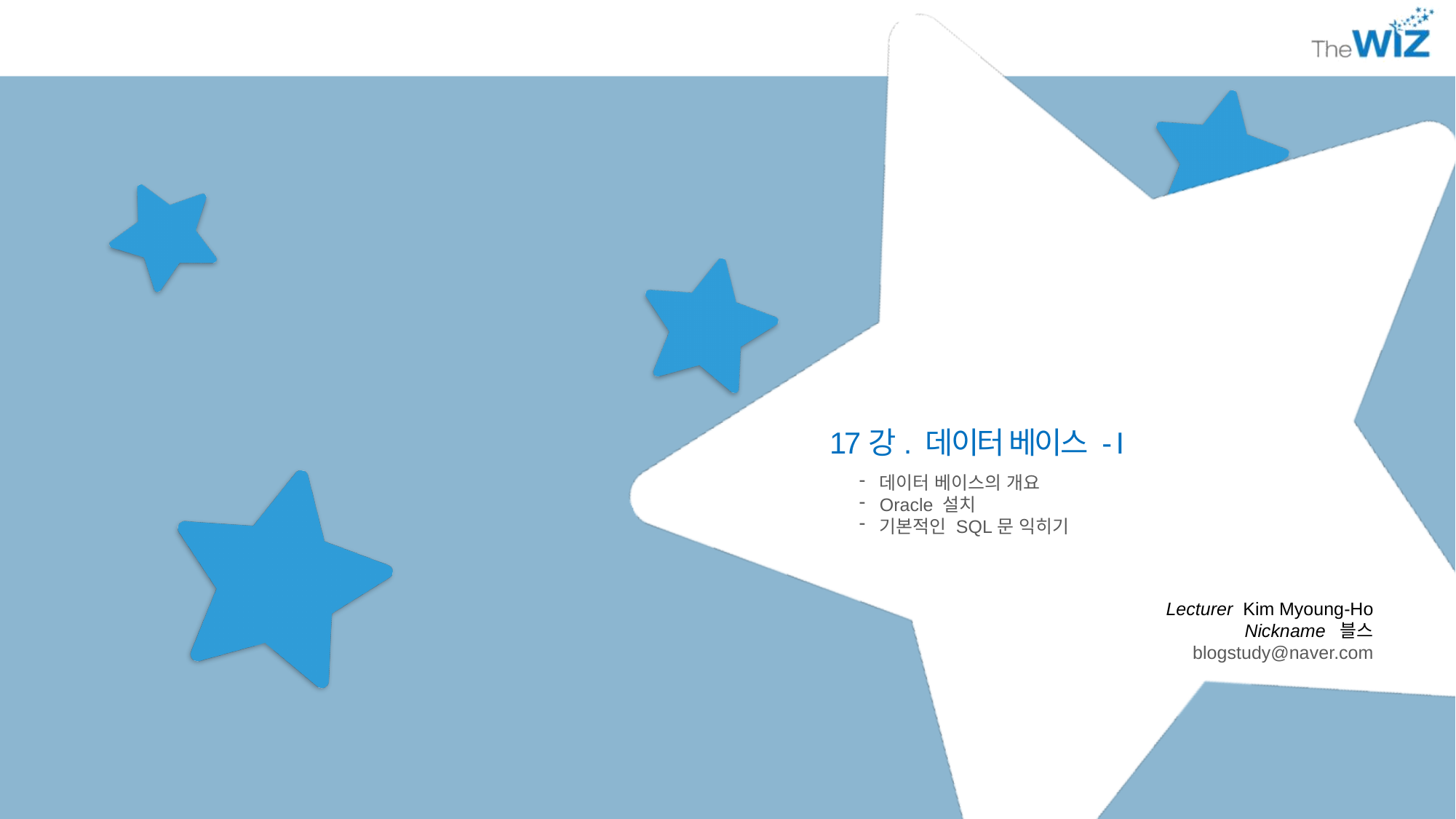

17강. 데이터 베이스 - I
데이터 베이스의 개요
Oracle 설치
기본적인 SQL문 익히기
Lecturer  Kim Myoung-Ho
Nickname  블스
blogstudy@naver.com